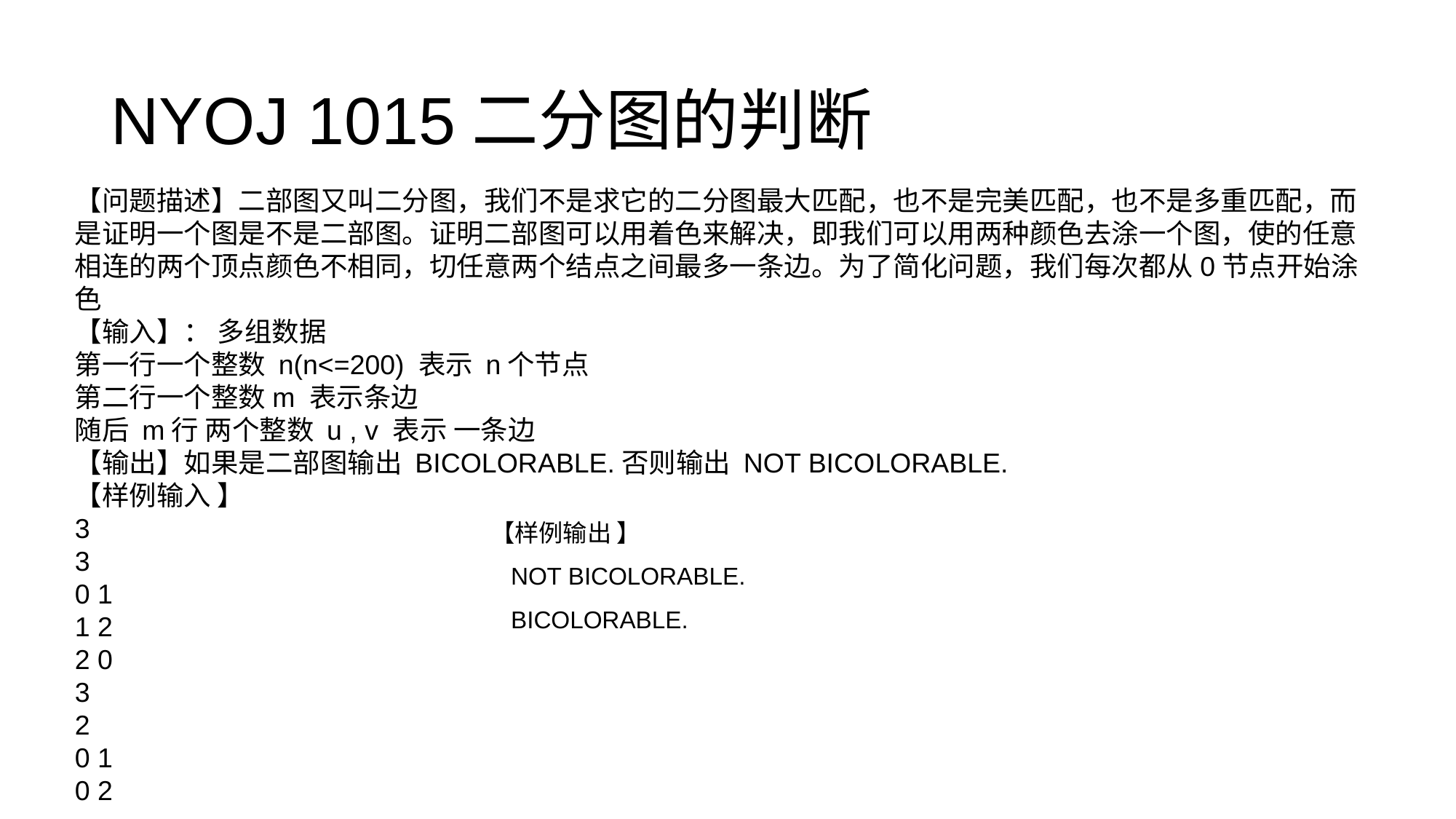

# NYOJ 1015二分图的判断
【问题描述】二部图又叫二分图，我们不是求它的二分图最大匹配，也不是完美匹配，也不是多重匹配，而是证明一个图是不是二部图。证明二部图可以用着色来解决，即我们可以用两种颜色去涂一个图，使的任意相连的两个顶点颜色不相同，切任意两个结点之间最多一条边。为了简化问题，我们每次都从0节点开始涂色
【输入】： 多组数据
第一行一个整数 n(n<=200) 表示 n个节点
第二行一个整数m 表示条边
随后 m行 两个整数 u , v 表示 一条边
【输出】如果是二部图输出 BICOLORABLE.否则输出 NOT BICOLORABLE.
【样例输入 】
3
3
0 1
1 2
2 0
3
2
0 1
0 2
【样例输出 】
   NOT BICOLORABLE.
   BICOLORABLE.